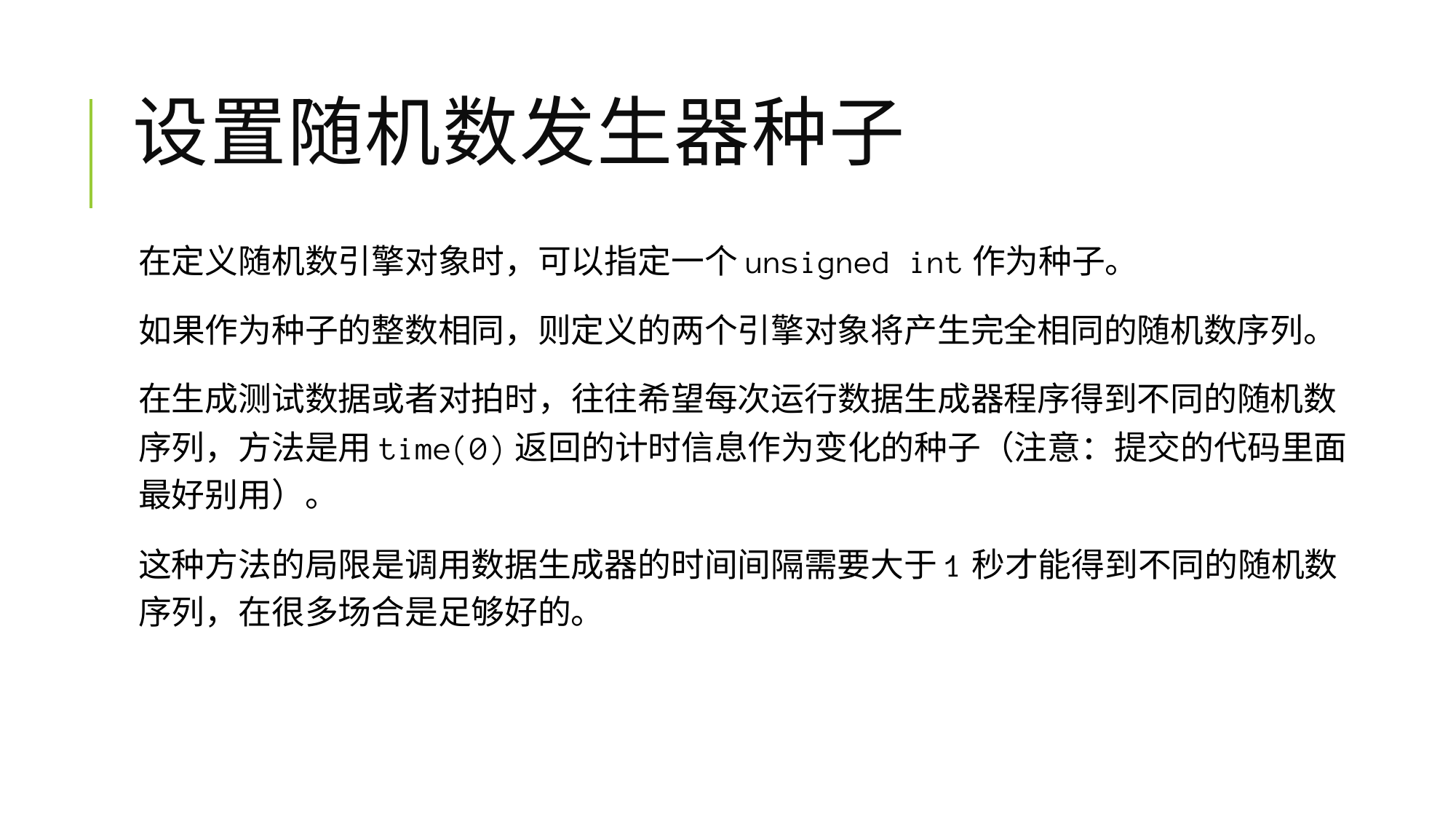

# 设置随机数发生器种子
在定义随机数引擎对象时，可以指定一个unsigned int作为种子。
如果作为种子的整数相同，则定义的两个引擎对象将产生完全相同的随机数序列。
在生成测试数据或者对拍时，往往希望每次运行数据生成器程序得到不同的随机数序列，方法是用time(0)返回的计时信息作为变化的种子（注意：提交的代码里面最好别用）。
这种方法的局限是调用数据生成器的时间间隔需要大于1秒才能得到不同的随机数序列，在很多场合是足够好的。